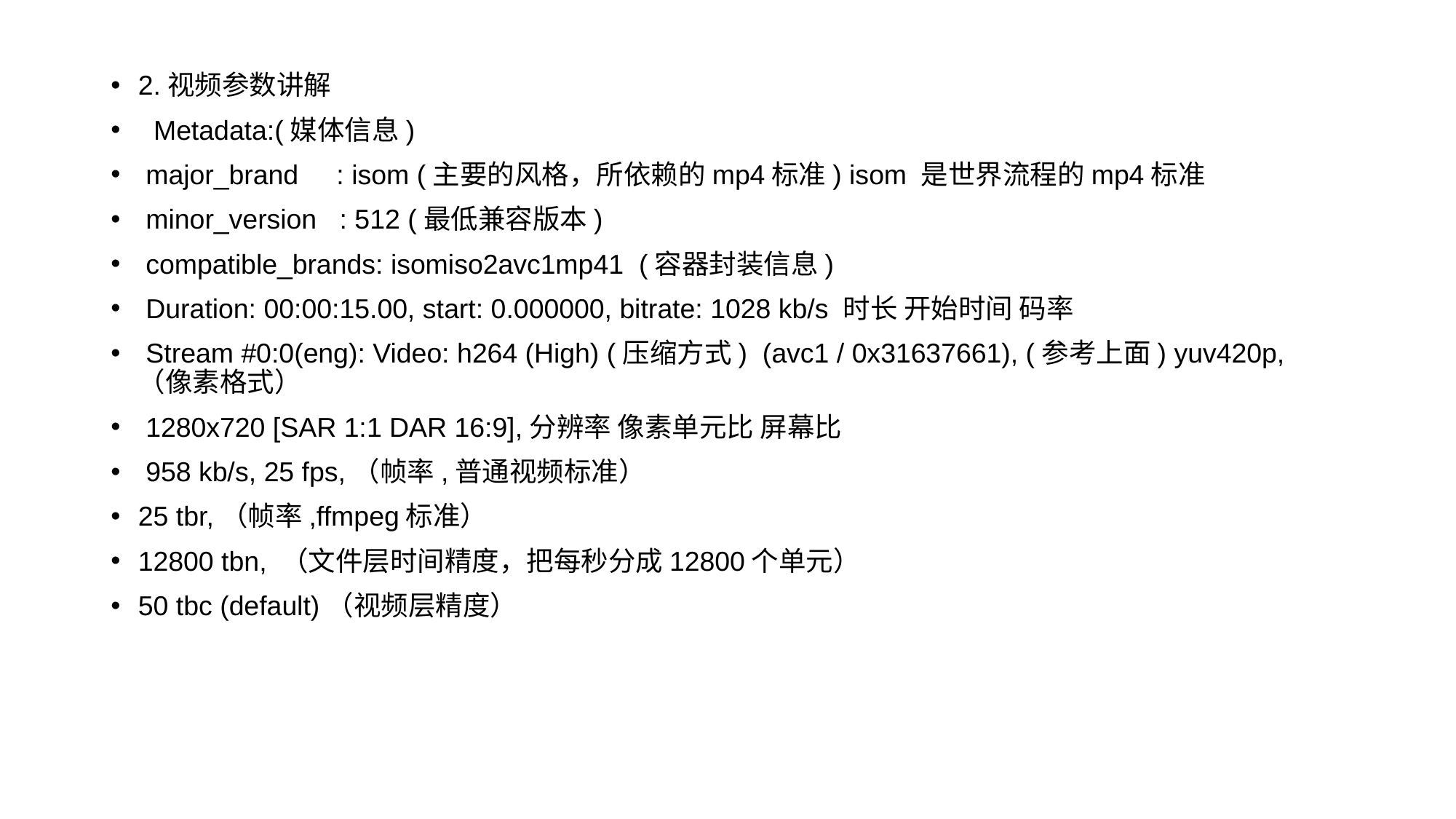

2.视频参数讲解
  Metadata:(媒体信息)
 major_brand     : isom (主要的风格，所依赖的mp4标准) isom 是世界流程的mp4标准
 minor_version   : 512 (最低兼容版本)
 compatible_brands: isomiso2avc1mp41  (容器封装信息)
 Duration: 00:00:15.00, start: 0.000000, bitrate: 1028 kb/s 时长 开始时间 码率
 Stream #0:0(eng): Video: h264 (High) (压缩方式)  (avc1 / 0x31637661), (参考上面) yuv420p,（像素格式）
 1280x720 [SAR 1:1 DAR 16:9],分辨率 像素单元比 屏幕比
 958 kb/s, 25 fps,（帧率,普通视频标准）
25 tbr,（帧率,ffmpeg标准）
12800 tbn, （文件层时间精度，把每秒分成12800个单元）
50 tbc (default)（视频层精度）